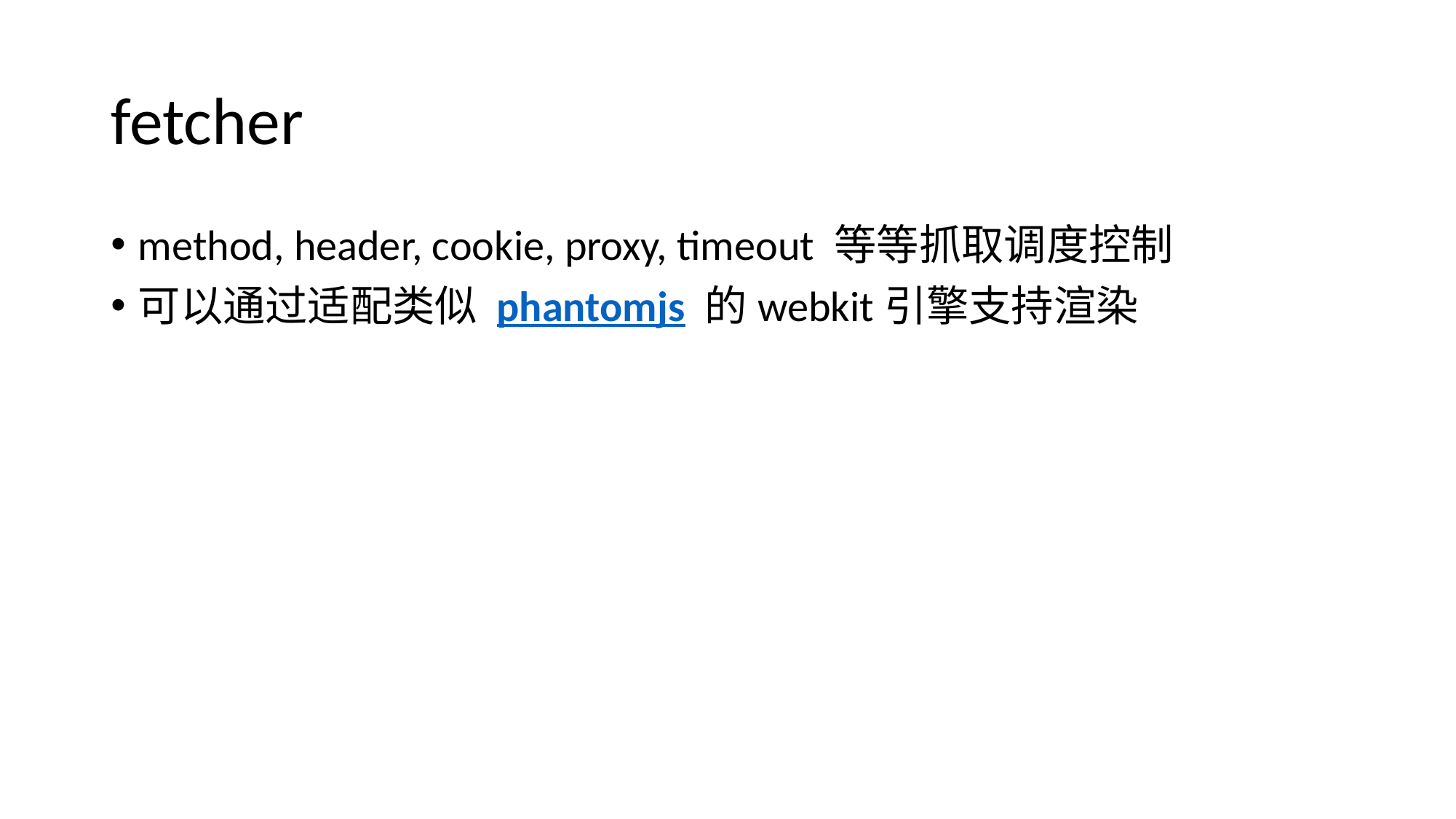

# fetcher
method, header, cookie, proxy, timeout 等等抓取调度控制
可以通过适配类似 phantomjs 的webkit引擎支持渲染